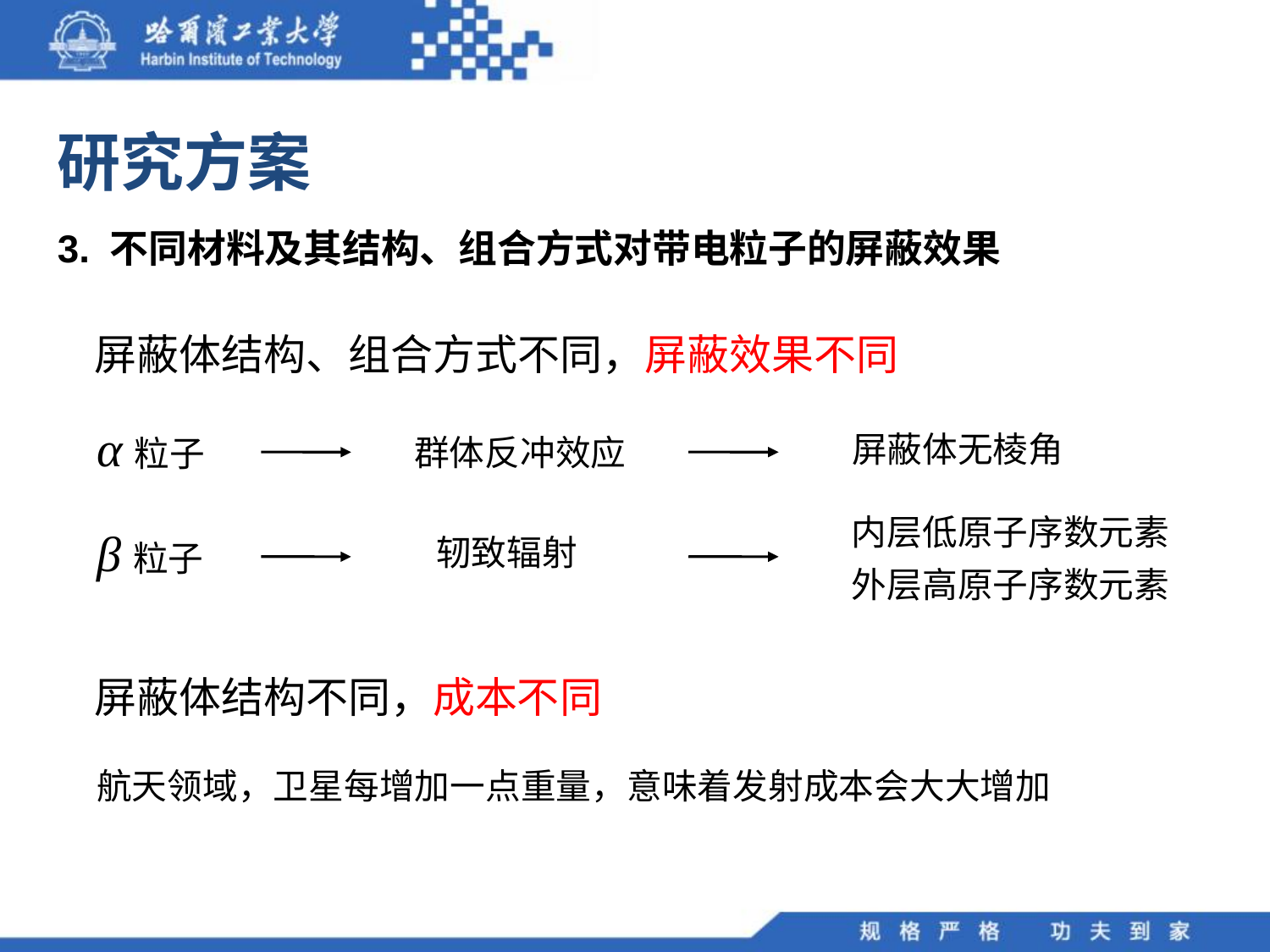

研究方案
3. 不同材料及其结构、组合方式对带电粒子的屏蔽效果
屏蔽体结构、组合方式不同，屏蔽效果不同
α粒子
屏蔽体无棱角
群体反冲效应
内层低原子序数元素
外层高原子序数元素
β粒子
轫致辐射
屏蔽体结构不同，成本不同
航天领域，卫星每增加一点重量，意味着发射成本会大大增加